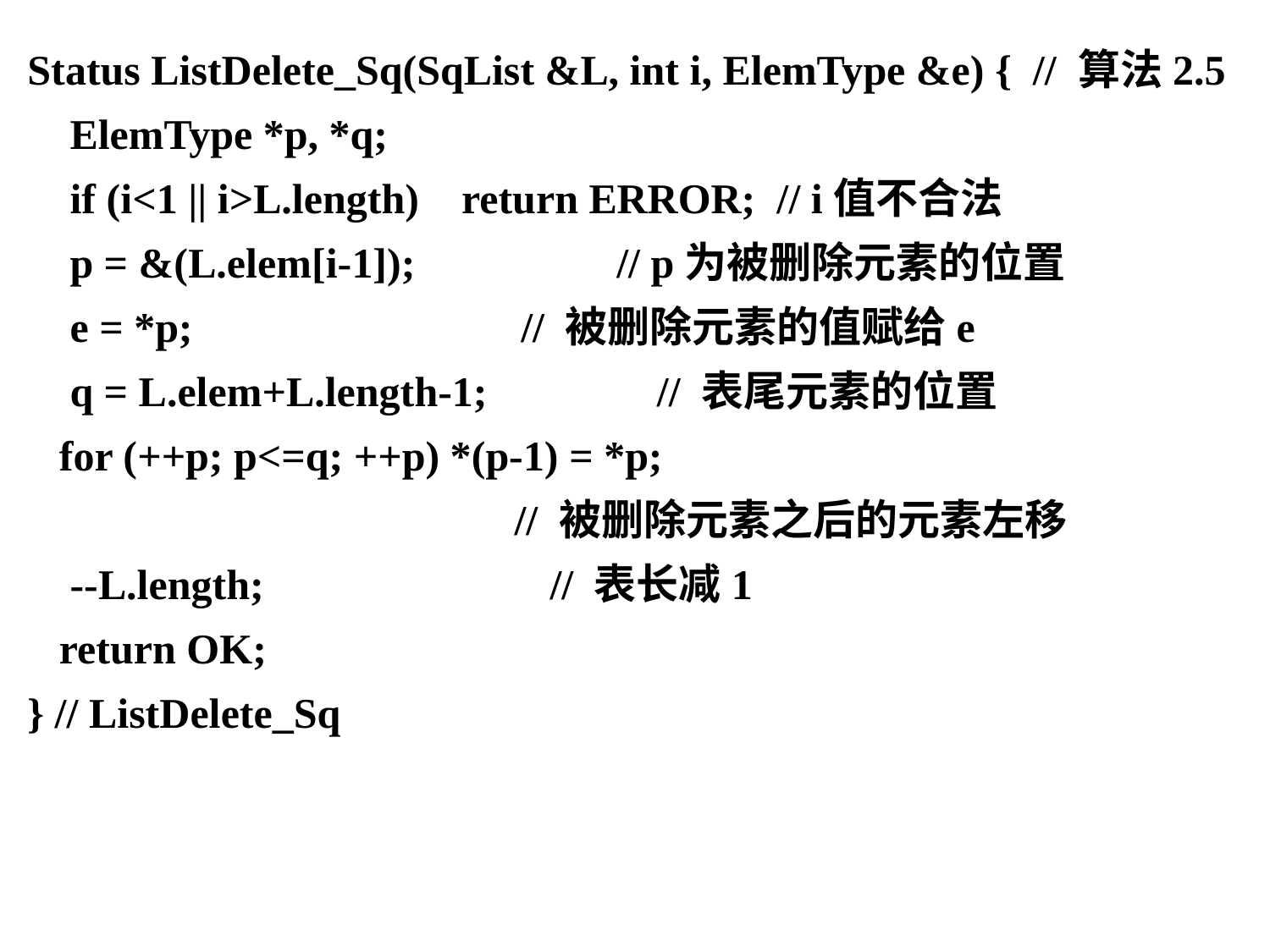

Status ListDelete_Sq(SqList &L, int i, ElemType &e) {  // 算法2.5
    ElemType *p, *q;
    if (i<1 || i>L.length)    return ERROR;  // i值不合法
    p = &(L.elem[i-1]);                   // p为被删除元素的位置
    e = *p;                               // 被删除元素的值赋给e
    q = L.elem+L.length-1;                // 表尾元素的位置
   for (++p; p<=q; ++p) *(p-1) = *p;
                                              // 被删除元素之后的元素左移
    --L.length;                           // 表长减1
   return OK;
} // ListDelete_Sq